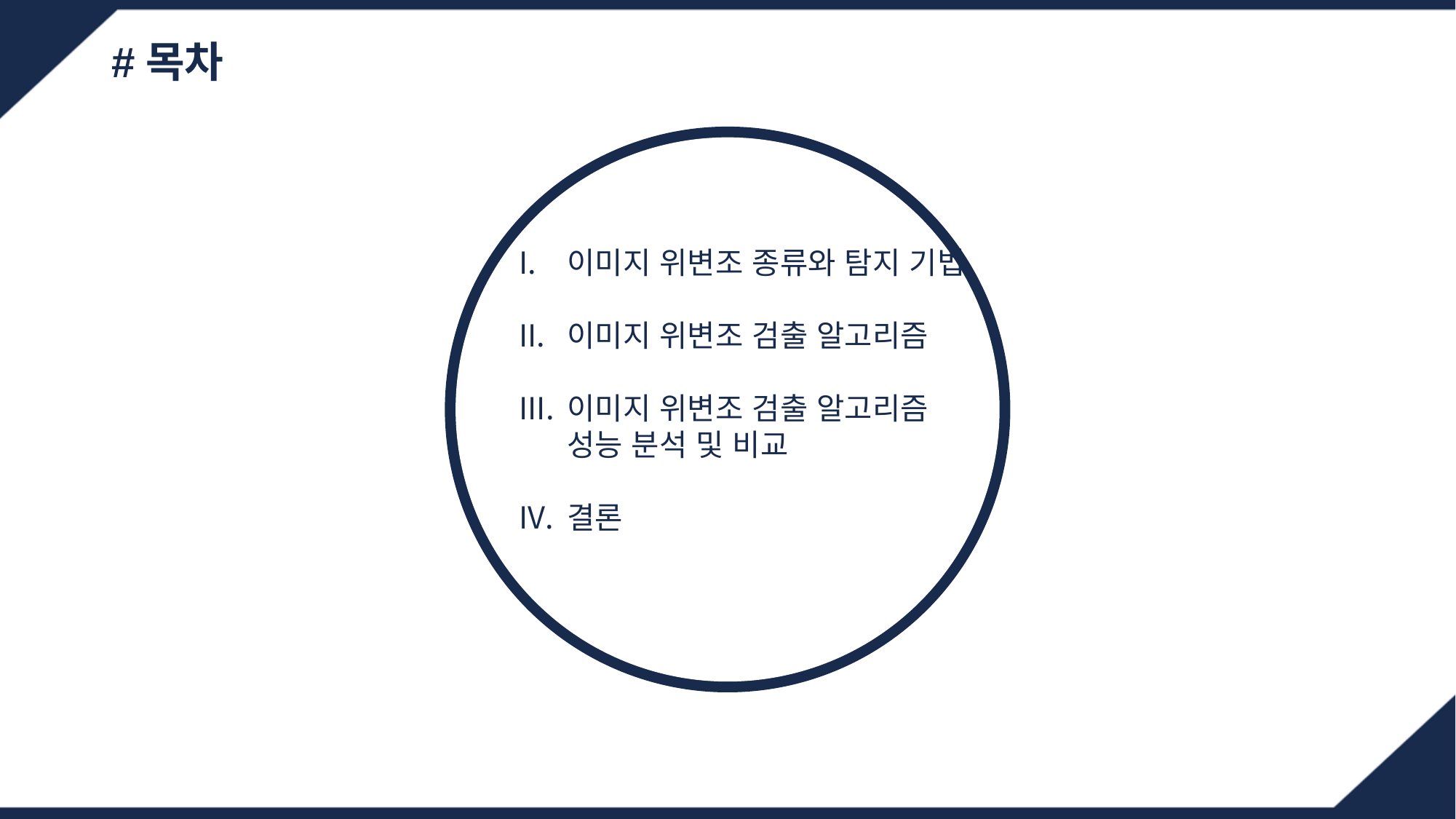

#목차

이미지 위변조 종류와 탐지 기법

이미지 위변조 검출 알고리즘

이미지 위변조 검출 알고리즘 성능 분석 및 비교

결론